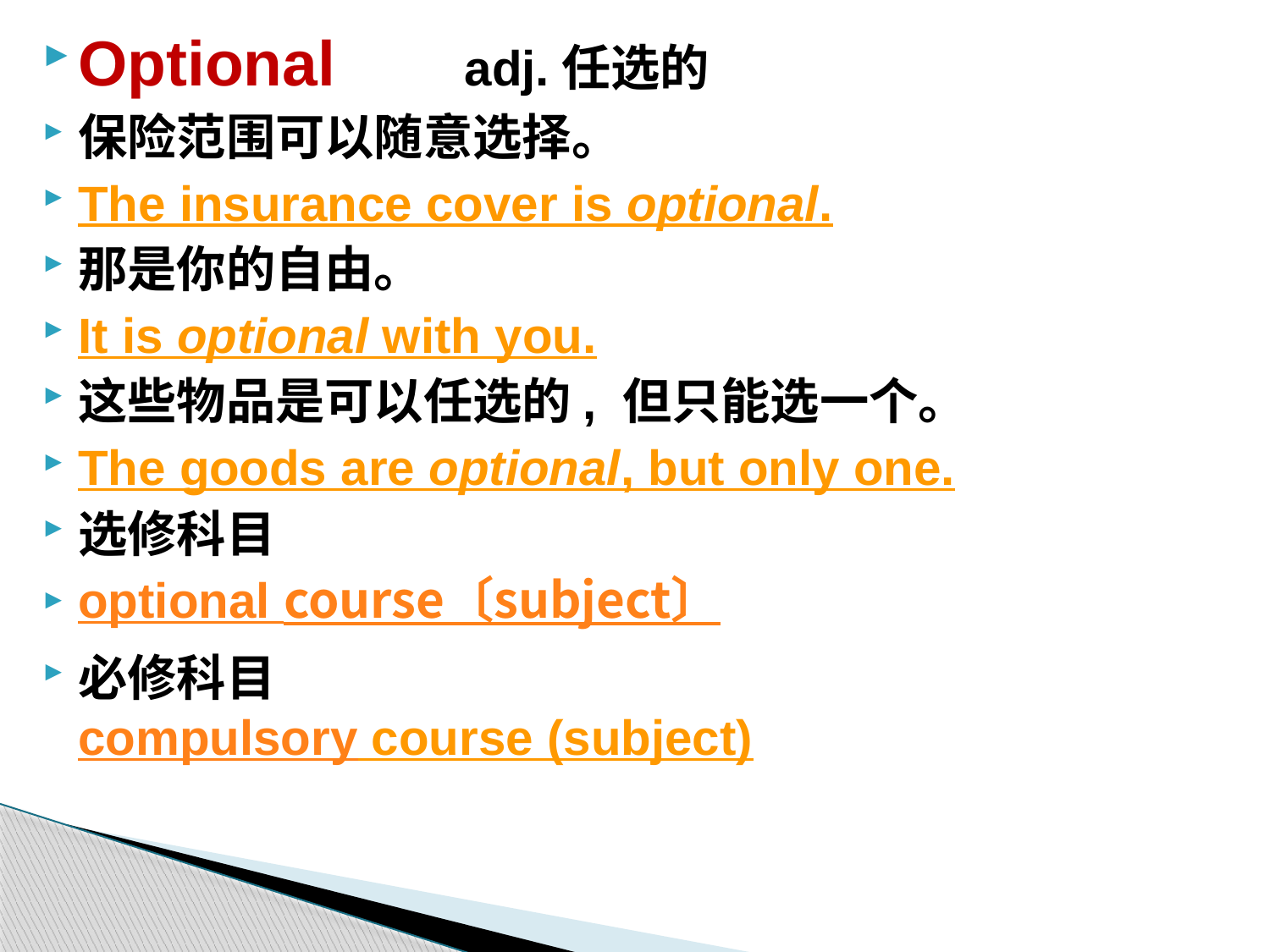

Optional   　 adj.任选的
保险范围可以随意选择。
The insurance cover is optional.
那是你的自由。
It is optional with you.
这些物品是可以任选的, 但只能选一个。
The goods are optional, but only one.
选修科目
optional course〔subject〕
必修科目
compulsory course (subject)